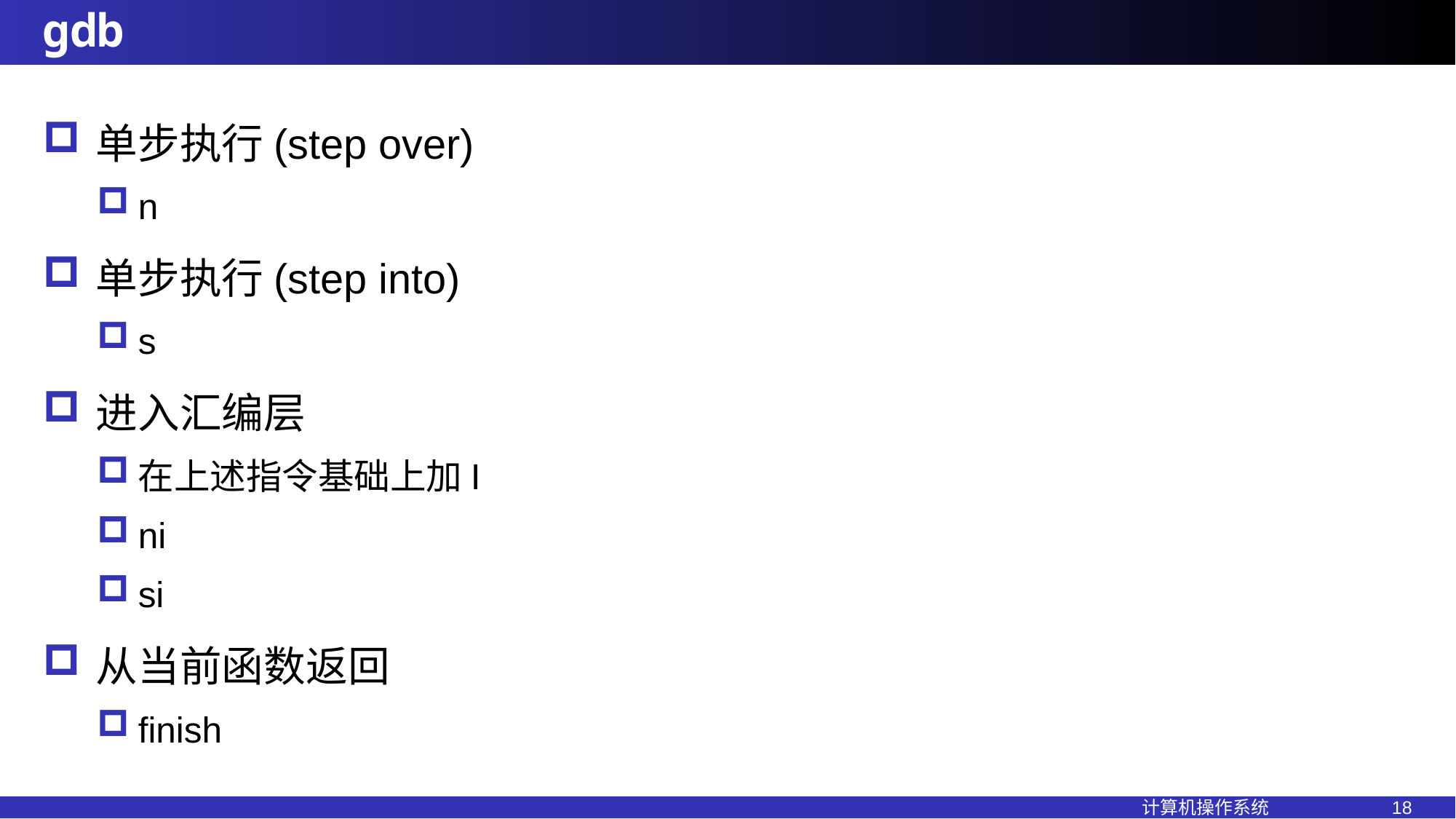

# gdb
单步执行(step over)
n
单步执行(step into)
s
进入汇编层
在上述指令基础上加I
ni
si
从当前函数返回
finish
计算机操作系统                     18